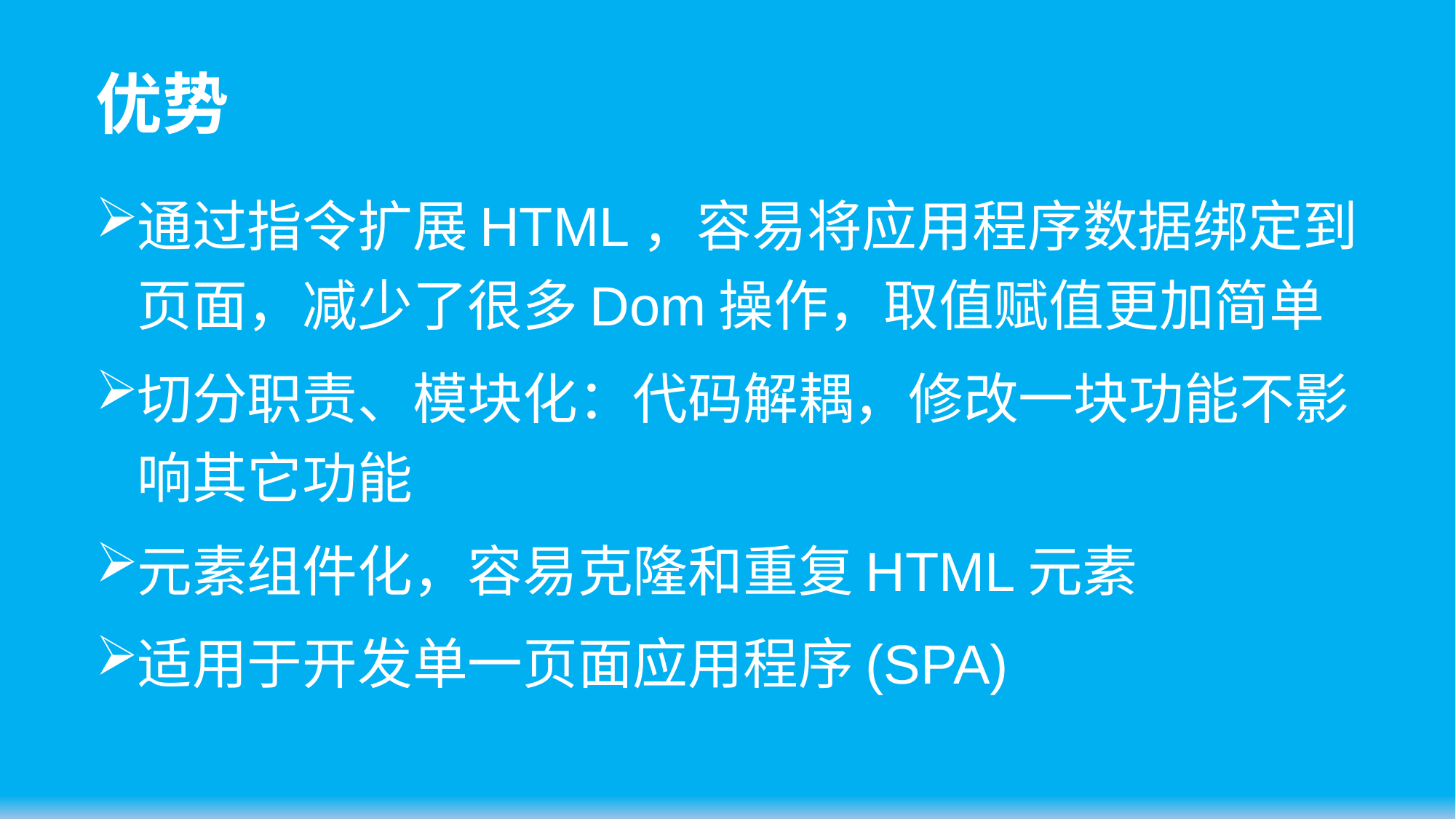

# 优势
通过指令扩展HTML，容易将应用程序数据绑定到页面，减少了很多Dom操作，取值赋值更加简单
切分职责、模块化：代码解耦，修改一块功能不影响其它功能
元素组件化，容易克隆和重复HTML元素
适用于开发单一页面应用程序(SPA)